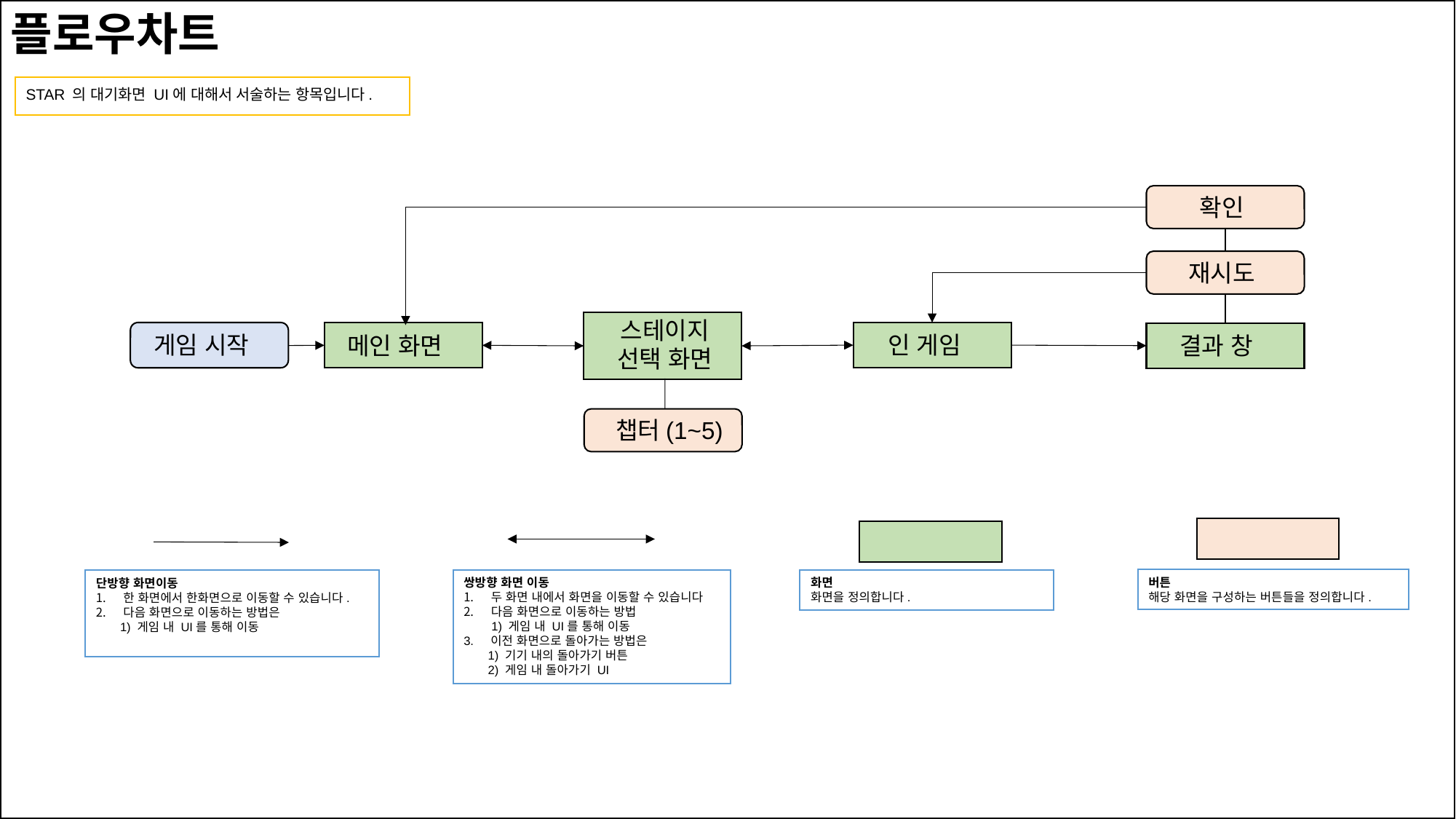

플로우차트

STAR 의 대기화면 UI에 대해서 서술하는 항목입니다.

확인

재시도
스테이지 선택 화면

게임 시작

메인 화면

결과 창
인 게임

챕터(1~5)

버튼
해당 화면을 구성하는 버튼들을 정의합니다.

화면
화면을 정의합니다.

쌍방향 화면 이동
두 화면 내에서 화면을 이동할 수 있습니다
다음 화면으로 이동하는 방법
        1) 게임 내 UI를 통해 이동
3.    이전 화면으로 돌아가는 방법은
       1) 기기 내의 돌아가기 버튼
       2) 게임 내 돌아가기 UI

단방향 화면이동
한 화면에서 한화면으로 이동할 수 있습니다.
다음 화면으로 이동하는 방법은
       1) 게임 내 UI를 통해 이동